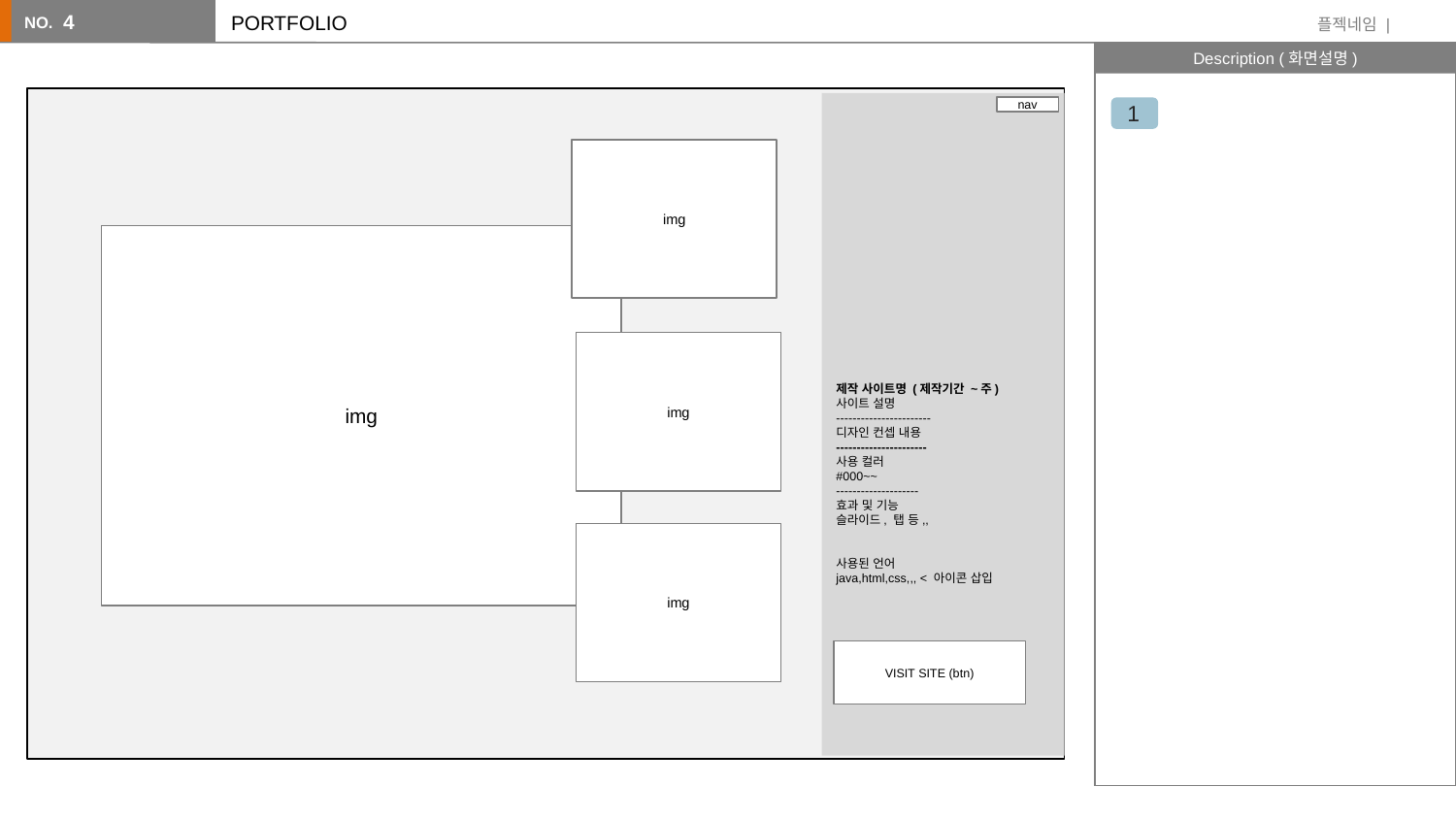

# PORTFOLIO
4

nav
1
img
img
img
제작 사이트명 (제작기간 ~주)
사이트 설명
-----------------------
디자인 컨셉 내용
----------------------
사용 컬러
#000~~
--------------------
효과 및 기능
슬라이드, 탭 등,,

사용된 언어
java,html,css,,, < 아이콘 삽입
img
VISIT SITE (btn)